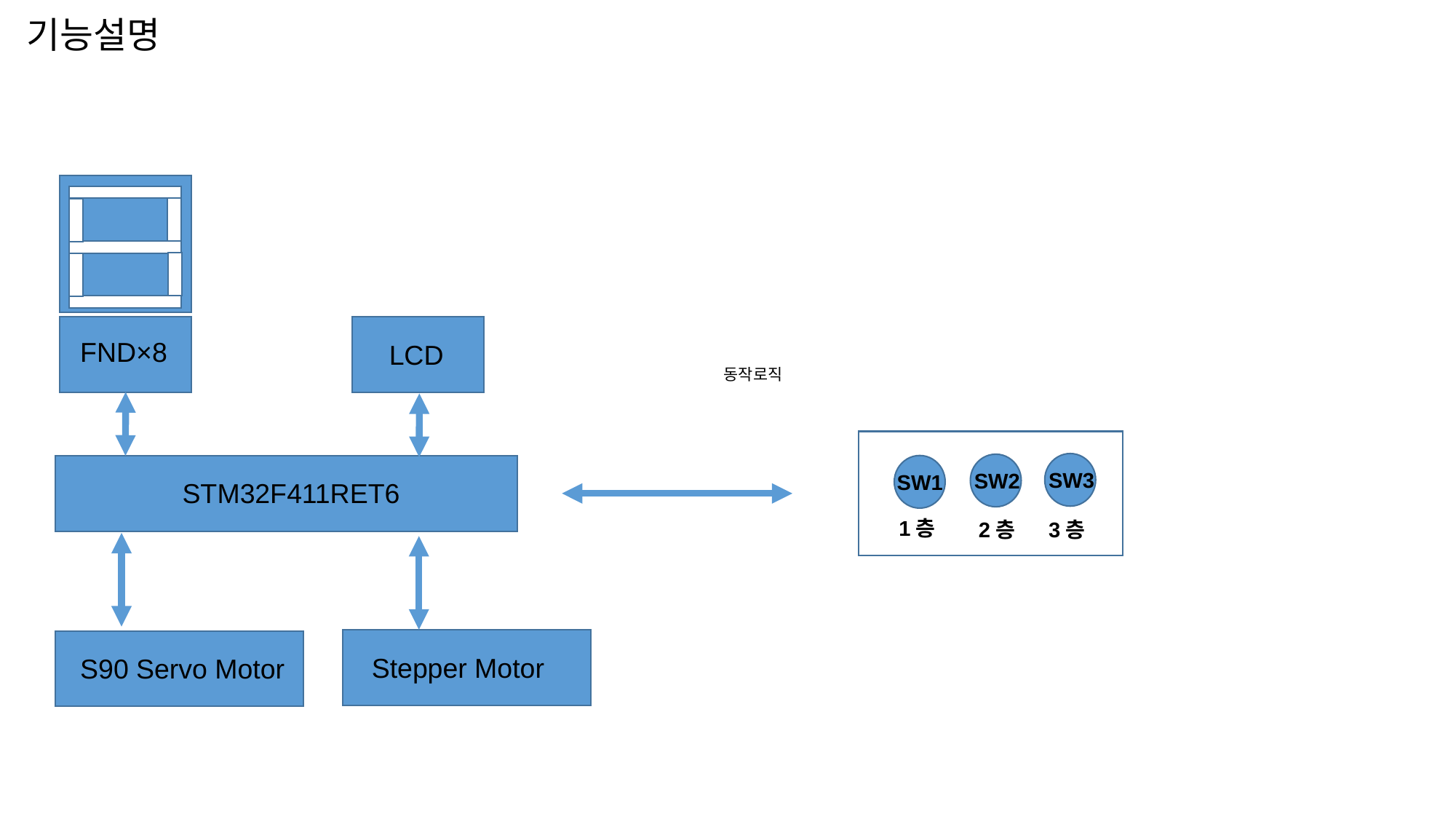

기능설명
# 동작로직

FND×8
LCD

SW3

SW2

SW1

STM32F411RET6
1층
2층
3층

  Stepper Motor
S90 Servo Motor